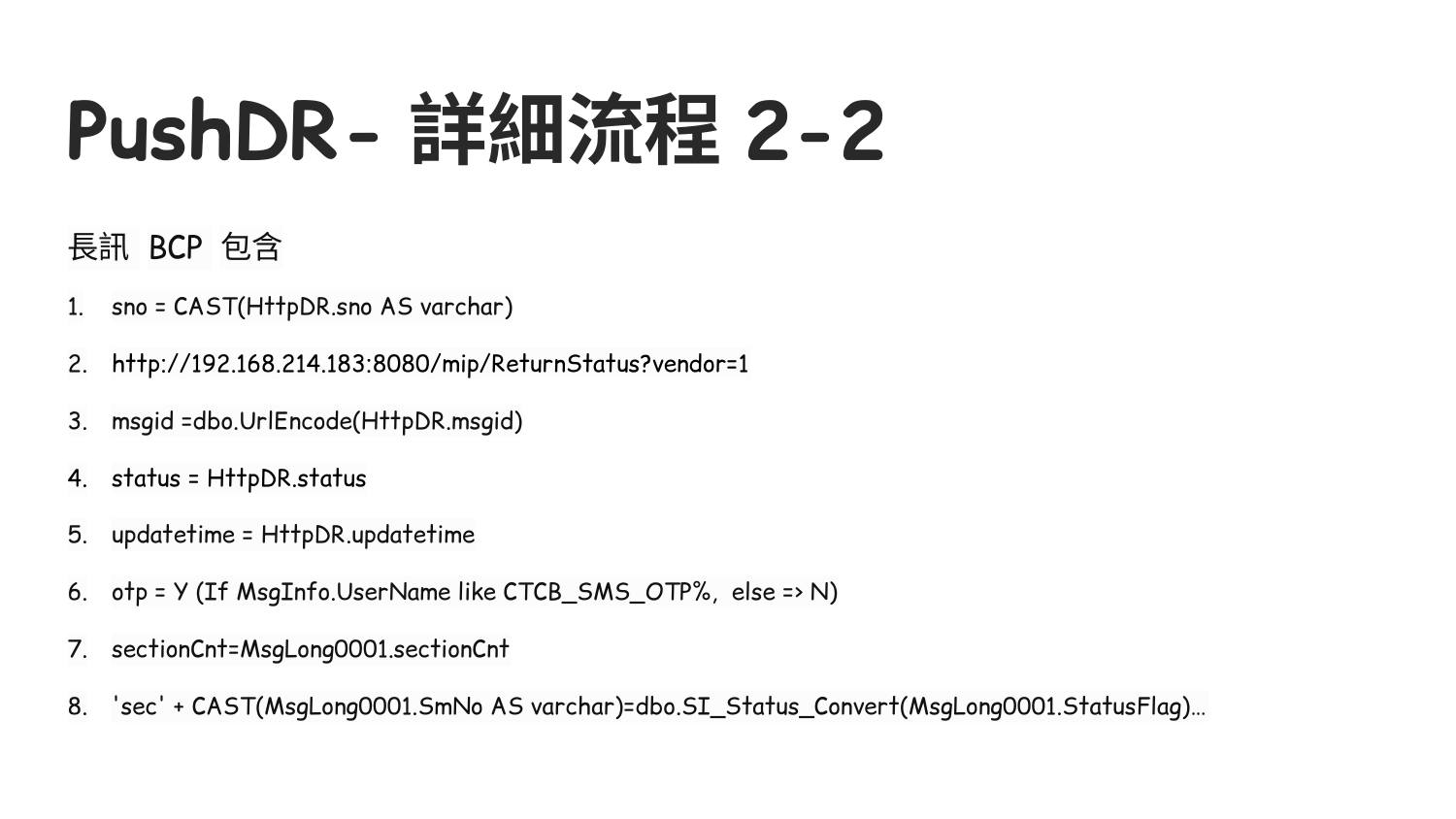

# PushDR-詳細流程2-2
長訊 BCP 包含
sno = CAST(HttpDR.sno AS varchar)
http://192.168.214.183:8080/mip/ReturnStatus?vendor=1
msgid =dbo.UrlEncode(HttpDR.msgid)
status = HttpDR.status
updatetime = HttpDR.updatetime
otp = Y (If MsgInfo.UserName like CTCB_SMS_OTP%,  else => N)
sectionCnt=MsgLong0001.sectionCnt
'sec' + CAST(MsgLong0001.SmNo AS varchar)=dbo.SI_Status_Convert(MsgLong0001.StatusFlag)…